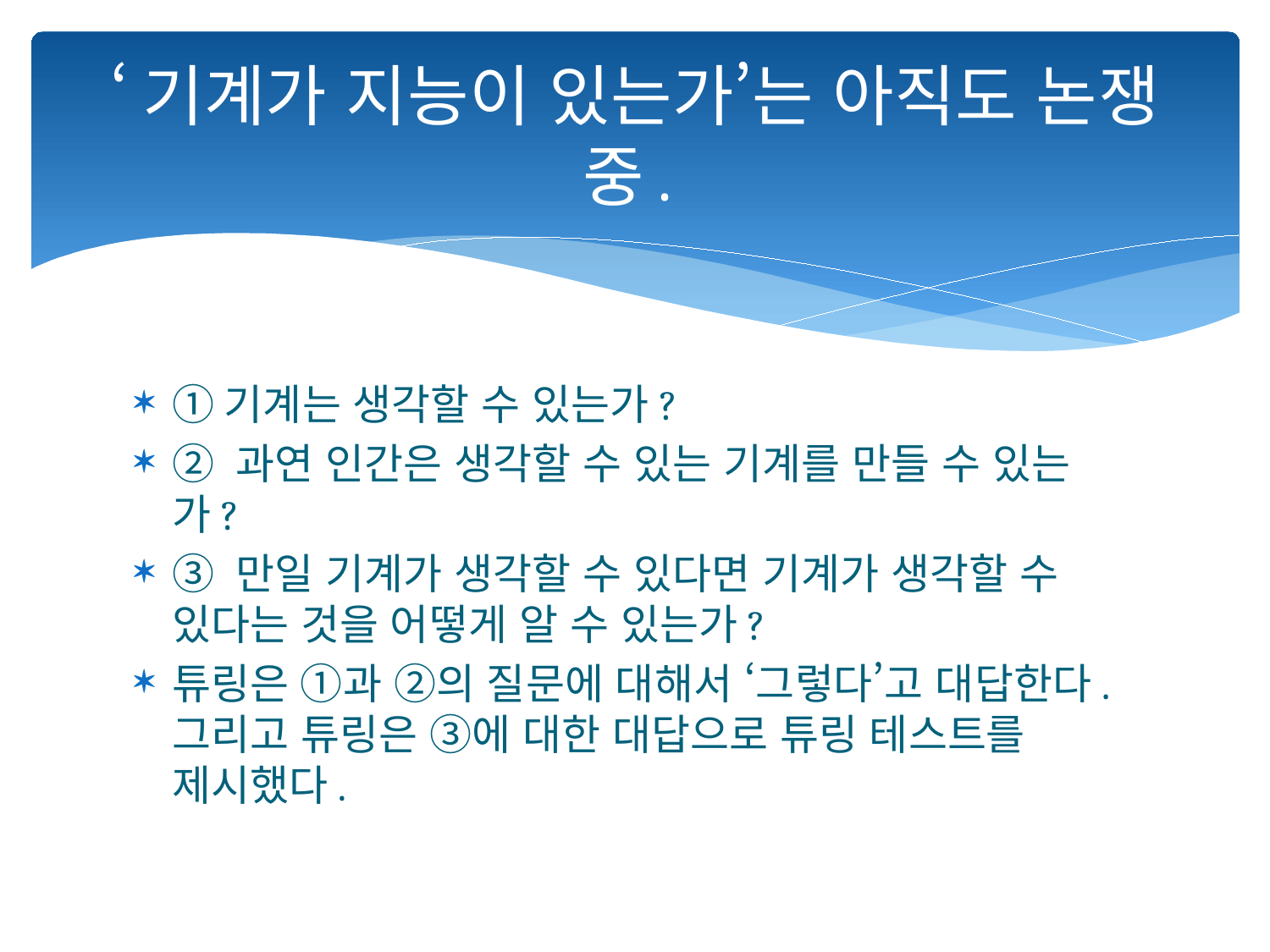

# ‘기계가 지능이 있는가’는 아직도 논쟁중.
①기계는 생각할 수 있는가?
② 과연 인간은 생각할 수 있는 기계를 만들 수 있는가?
③ 만일 기계가 생각할 수 있다면 기계가 생각할 수 있다는 것을 어떻게 알 수 있는가?
튜링은 ①과 ②의 질문에 대해서 ‘그렇다’고 대답한다. 그리고 튜링은 ③에 대한 대답으로 튜링 테스트를 제시했다.